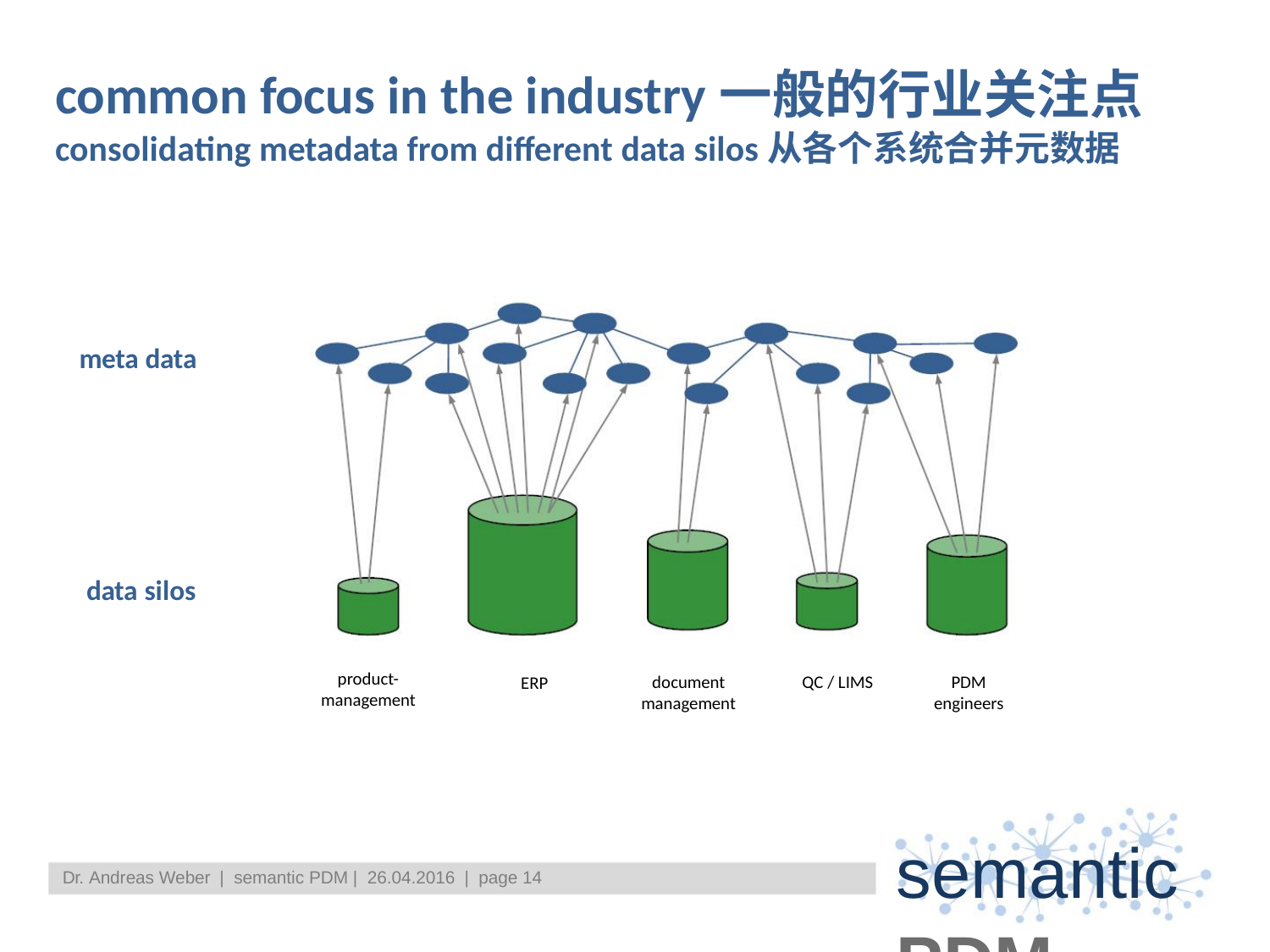

common focus in the industry一般的行业关注点
consolidating metadata from different data silos从各个系统合并元数据
meta data
data silos
product-
management
document
management
QC / LIMS
PDM
engineers
ERP
semantic PDM
Dr. Andreas Weber | semantic PDM | 26.04.2016 | page 14